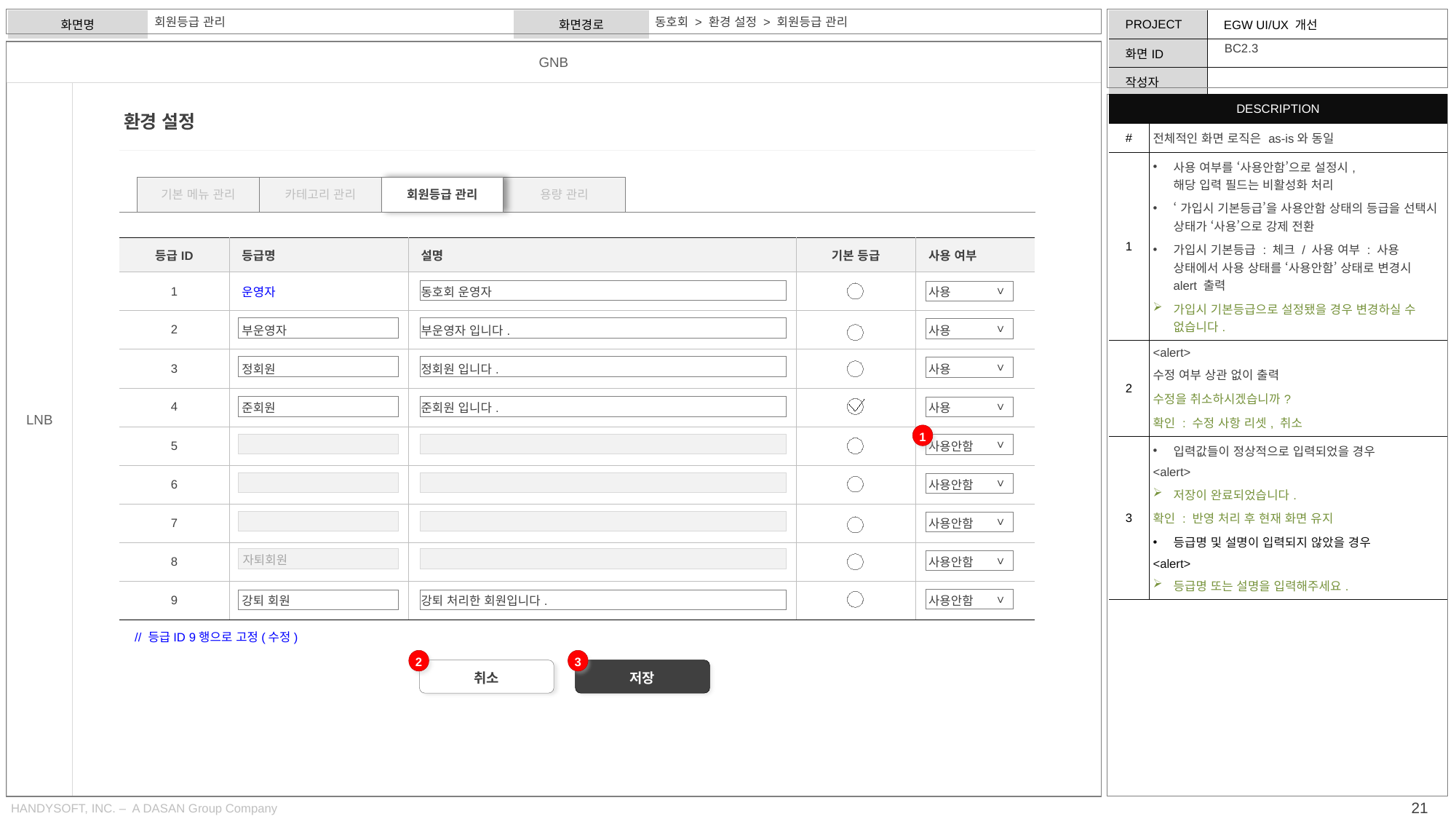

회원등급 관리
동호회 > 환경 설정 > 회원등급 관리
BC2.3
| DESCRIPTION |  |
| --- | --- |
| # | 전체적인 화면 로직은 as-is와 동일 |
| 1 | 사용 여부를 ‘사용안함’으로 설정시, 해당 입력 필드는 비활성화 처리 ‘가입시 기본등급’을 사용안함 상태의 등급을 선택시 상태가 ‘사용’으로 강제 전환 가입시 기본등급 : 체크 / 사용 여부 : 사용 상태에서 사용 상태를 ‘사용안함’ 상태로 변경시 alert 출력 가입시 기본등급으로 설정됐을 경우 변경하실 수 없습니다. |
| 2 | <alert> 수정 여부 상관 없이 출력 수정을 취소하시겠습니까? 확인 : 수정 사항 리셋, 취소 |
| 3 | 입력값들이 정상적으로 입력되었을 경우 <alert> 저장이 완료되었습니다. 확인 : 반영 처리 후 현재 화면 유지 등급명 및 설명이 입력되지 않았을 경우 <alert> 등급명 또는 설명을 입력해주세요. |
환경 설정
기본 메뉴 관리
카테고리 관리
회원등급 관리
용량 관리
| 등급ID | 등급명 | 설명 | 기본 등급 | 사용 여부 |
| --- | --- | --- | --- | --- |
| 1 | 운영자 | 동호회 운영자 |  | 사용 |
| 2 | 부운영자 | 부운영자 입니다. |  | 사용 |
| 3 | 정회원 | 정회원 입니다. |  | 사용 |
| 4 | 준회원 | 준회원 입니다. |  | 사용 |
| 5 |  |  |  | 사용안함 |
| 6 |  |  |  | 사용안함 |
| 7 |  |  |  | 사용안함 |
| 8 |  |  |  | 사용안함 |
| 9 | 강퇴 회원 | 강퇴 처리한 회원입니다. |  | 사용안함 |

>

>

>

>

1

>

>

>

자퇴회원

>

>

// 등급ID 9행으로 고정(수정)
2
3
취소
저장